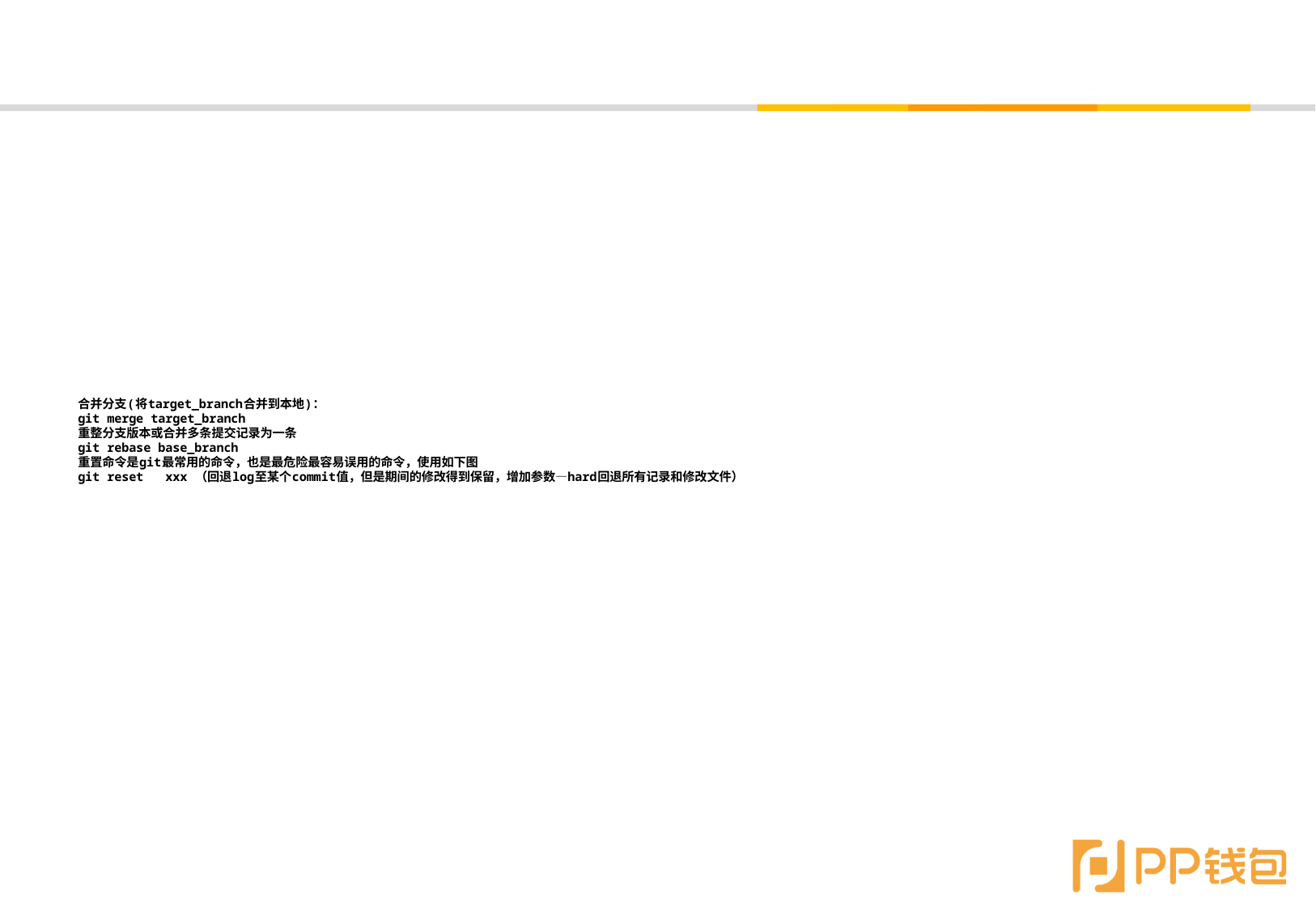

合并分支(将target_branch合并到本地)：
git merge target_branch
重整分支版本或合并多条提交记录为一条
git rebase base_branch
重置命令是git最常用的命令，也是最危险最容易误用的命令，使用如下图
git reset   xxx （回退log至某个commit值，但是期间的修改得到保留，增加参数—hard回退所有记录和修改文件）